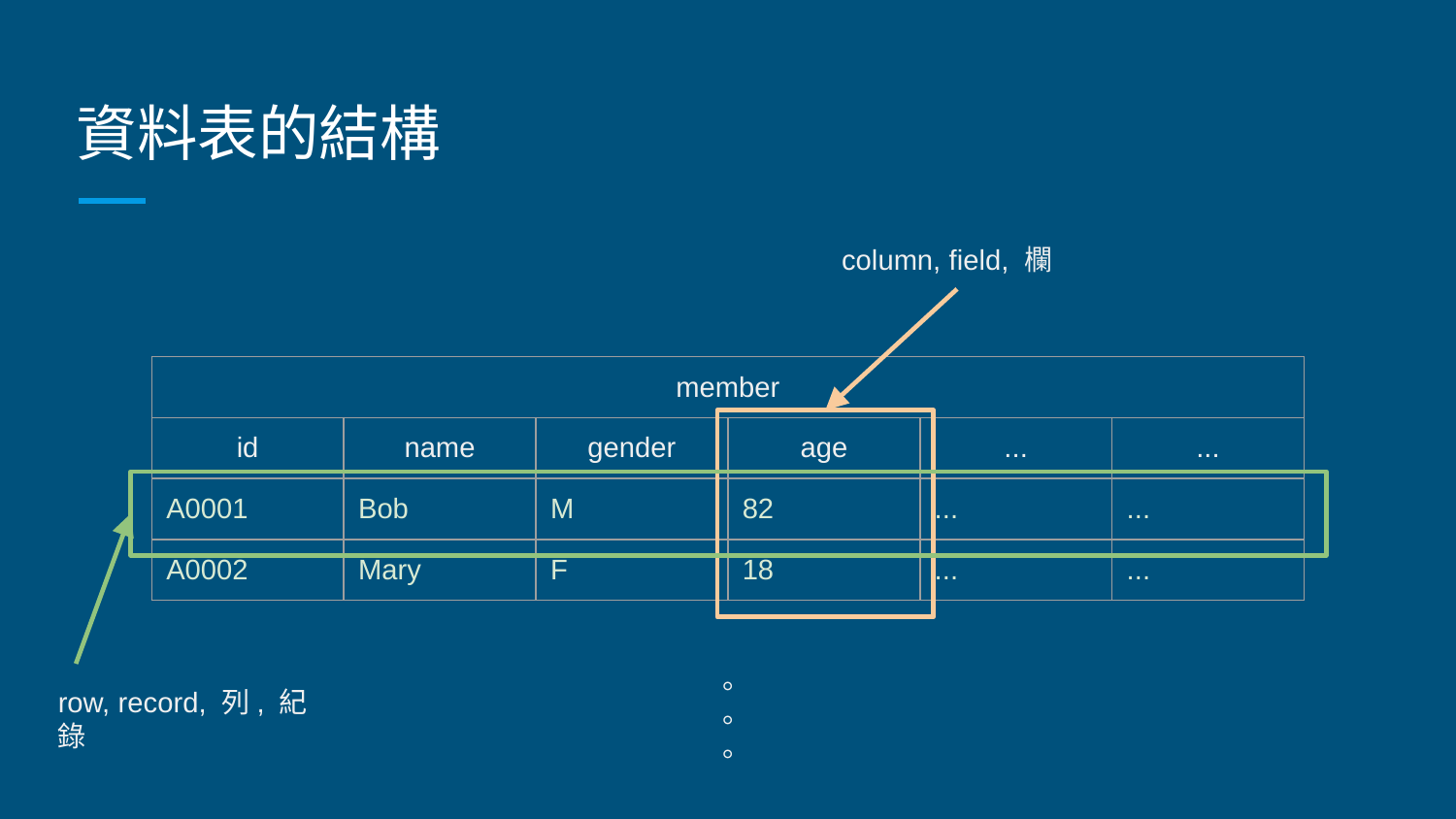

# 資料表的結構
column, field, 欄
| member |  |  |  |  |  |
| --- | --- | --- | --- | --- | --- |
| id | name | gender | age | ... | ... |
| A0001 | Bob | M | 82 | ... | ... |
| A0002 | Mary | F | 18 | ... | ... |

。
。
。
row, record, 列, 紀錄